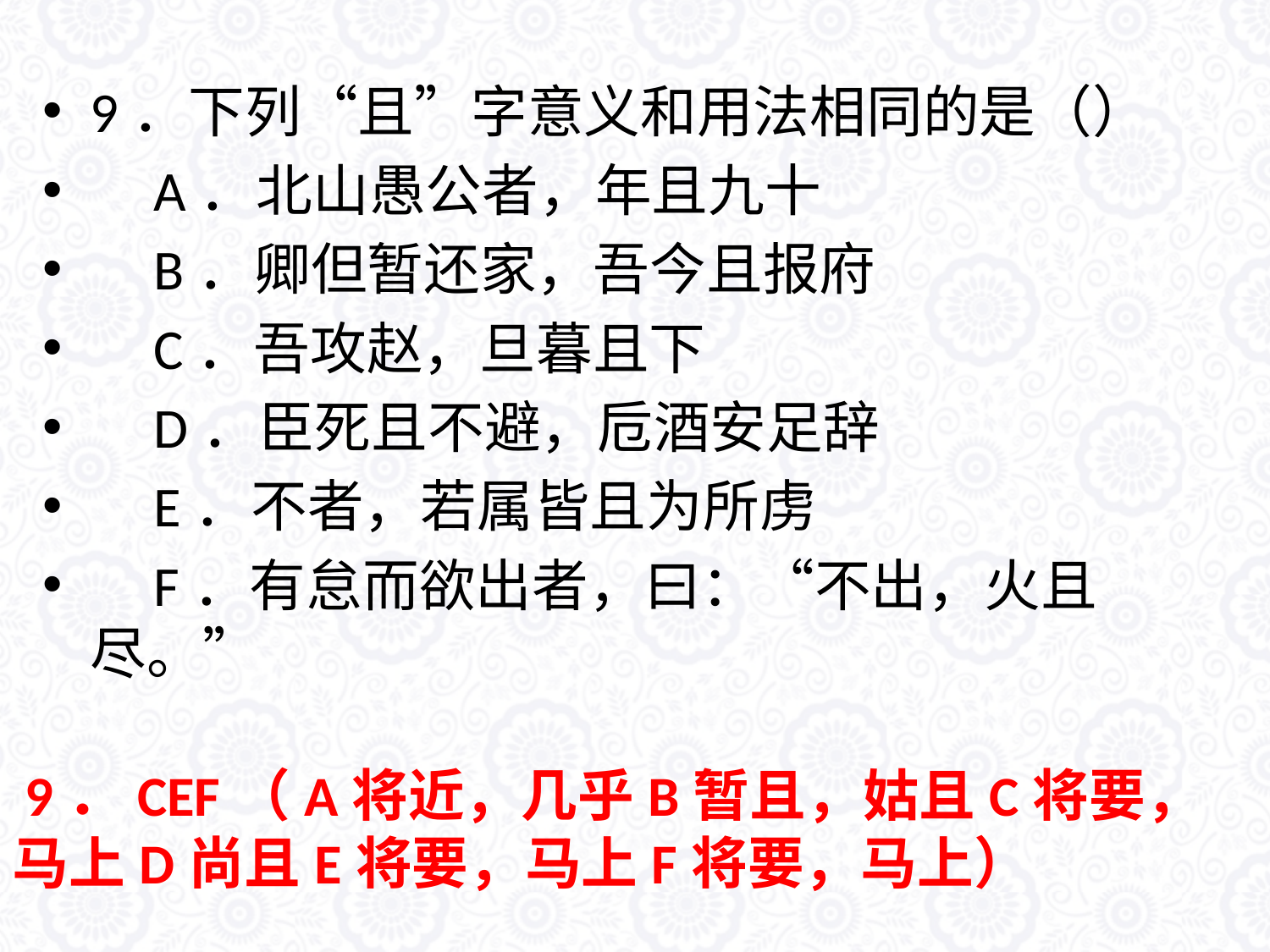

#
9．下列“且”字意义和用法相同的是（）
     A．北山愚公者，年且九十
     B．卿但暂还家，吾今且报府
     C．吾攻赵，旦暮且下
     D．臣死且不避，卮酒安足辞
     E．不者，若属皆且为所虏
     F．有怠而欲出者，曰：“不出，火且尽。”

 9．CEF（A将近，几乎B暂且，姑且C将要，马上D尚且E将要，马上F将要，马上）